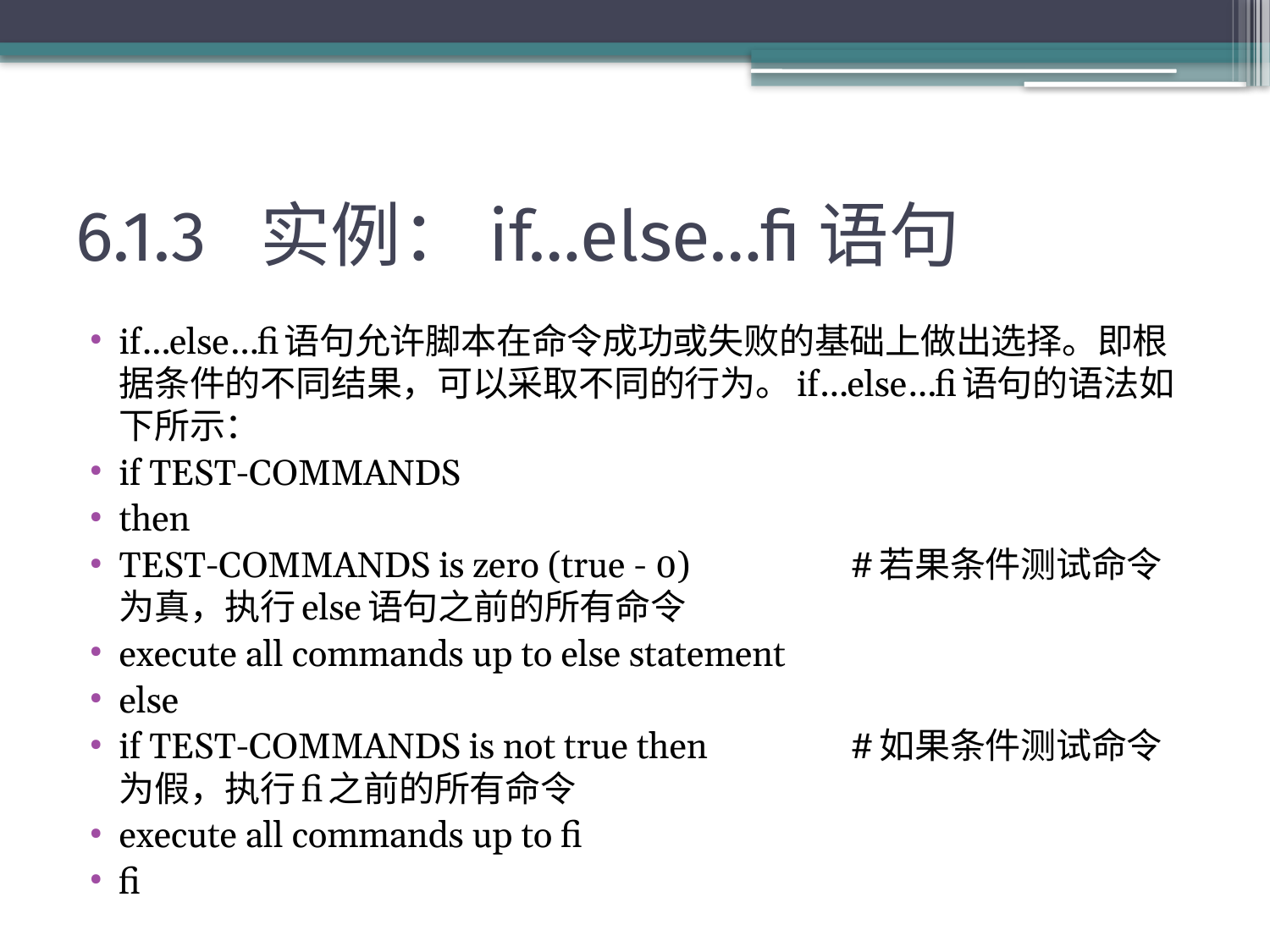

# 6.1.3  实例：if…else…fi语句
if…else…fi语句允许脚本在命令成功或失败的基础上做出选择。即根据条件的不同结果，可以采取不同的行为。if…else…fi语句的语法如下所示：
if TEST-COMMANDS
then
TEST-COMMANDS is zero (true - 0)		#若果条件测试命令为真，执行else语句之前的所有命令
execute all commands up to else statement
else
if TEST-COMMANDS is not true then		#如果条件测试命令为假，执行fi之前的所有命令
execute all commands up to fi
fi